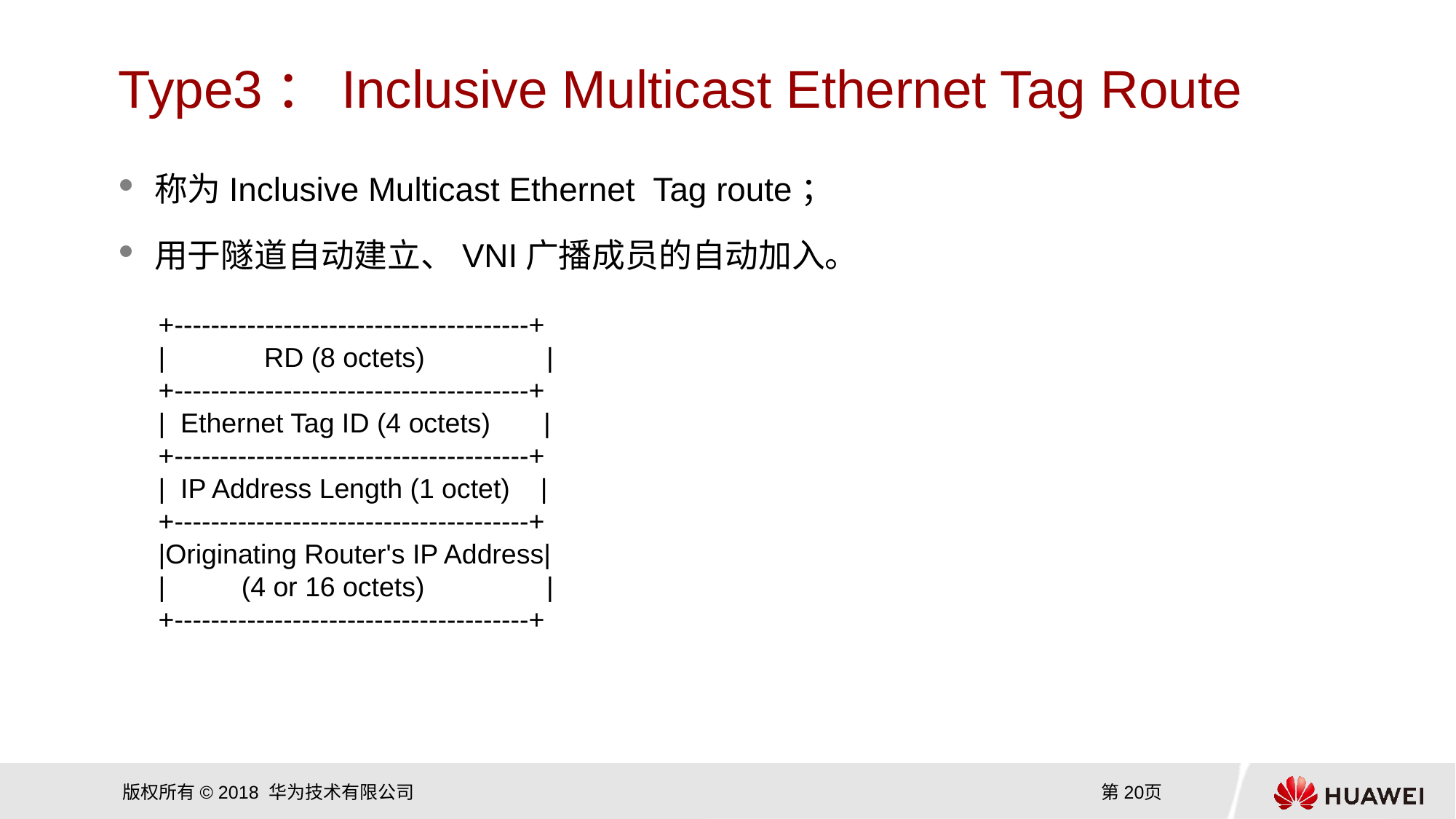

# Type3：Inclusive Multicast Ethernet Tag Route
称为Inclusive Multicast Ethernet  Tag route；
用于隧道自动建立、VNI广播成员的自动加入。

+---------------------------------------+
|             RD (8 octets)                |
+---------------------------------------+
|  Ethernet Tag ID (4 octets)       |
+---------------------------------------+
|  IP Address Length (1 octet)    |
+---------------------------------------+
|Originating Router's IP Address|
|          (4 or 16 octets)                |
+---------------------------------------+